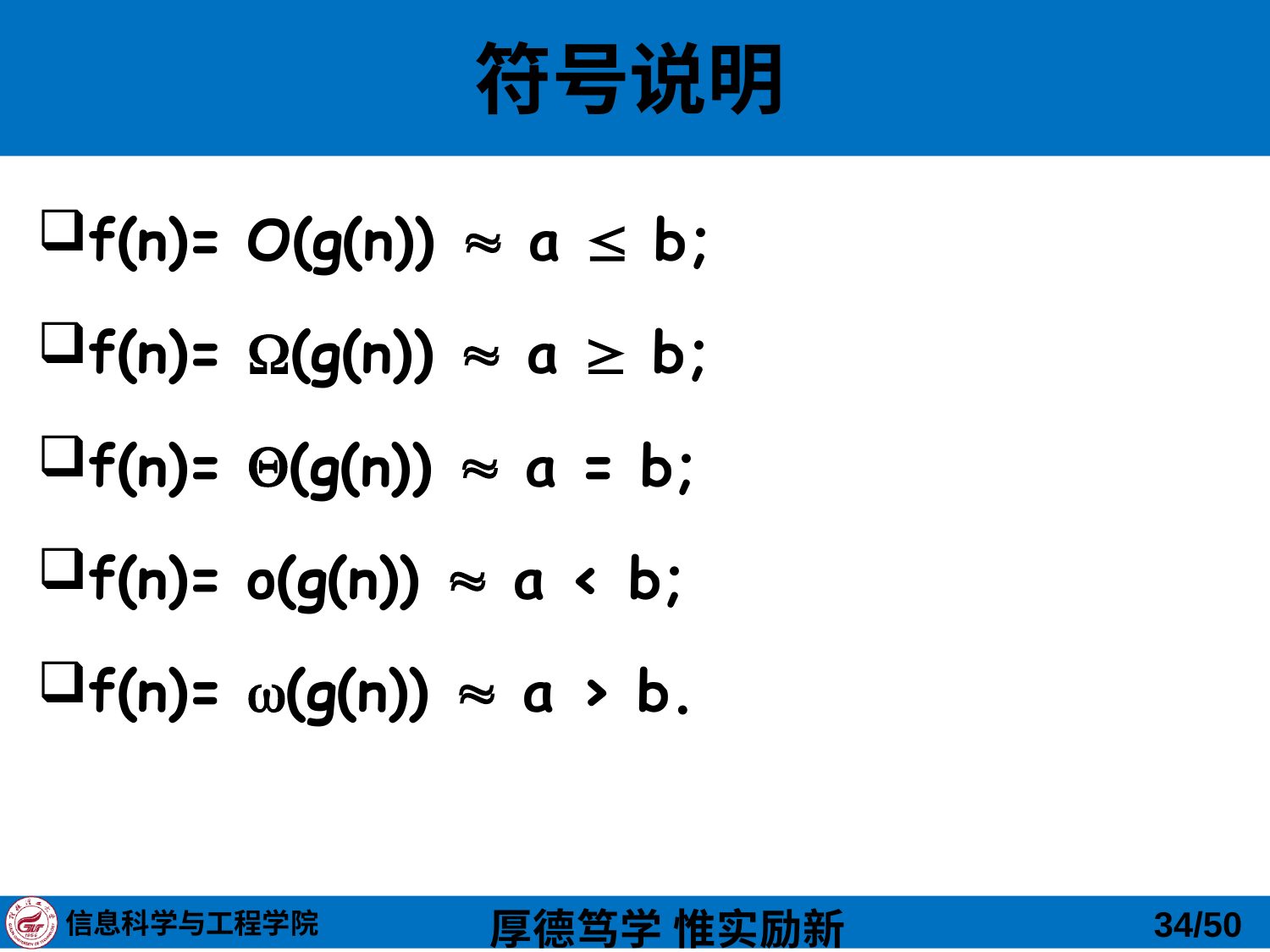

# 符号说明
f(n)= O(g(n)) ≈ a ≤ b;
f(n)= Ω(g(n)) ≈ a ≥ b;
f(n)= Θ(g(n)) ≈ a = b;
f(n)= o(g(n)) ≈ a < b;
f(n)= ω(g(n)) ≈ a > b.
34/50